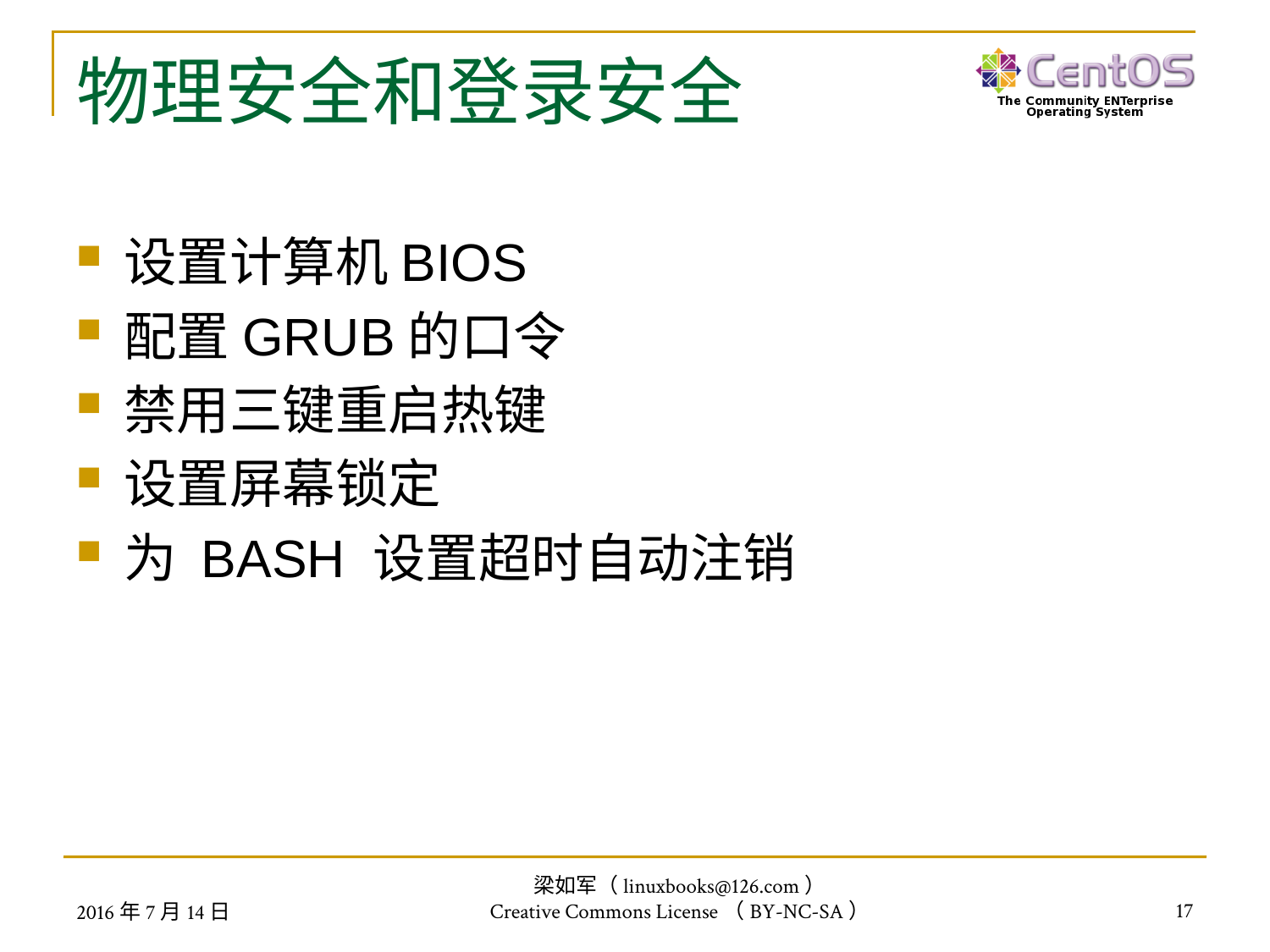

# 物理安全和登录安全
设置计算机BIOS
配置GRUB的口令
禁用三键重启热键
设置屏幕锁定
为 BASH 设置超时自动注销
梁如军（linuxbooks@126.com）
Creative Commons License（BY-NC-SA）
2016年7月14日
17